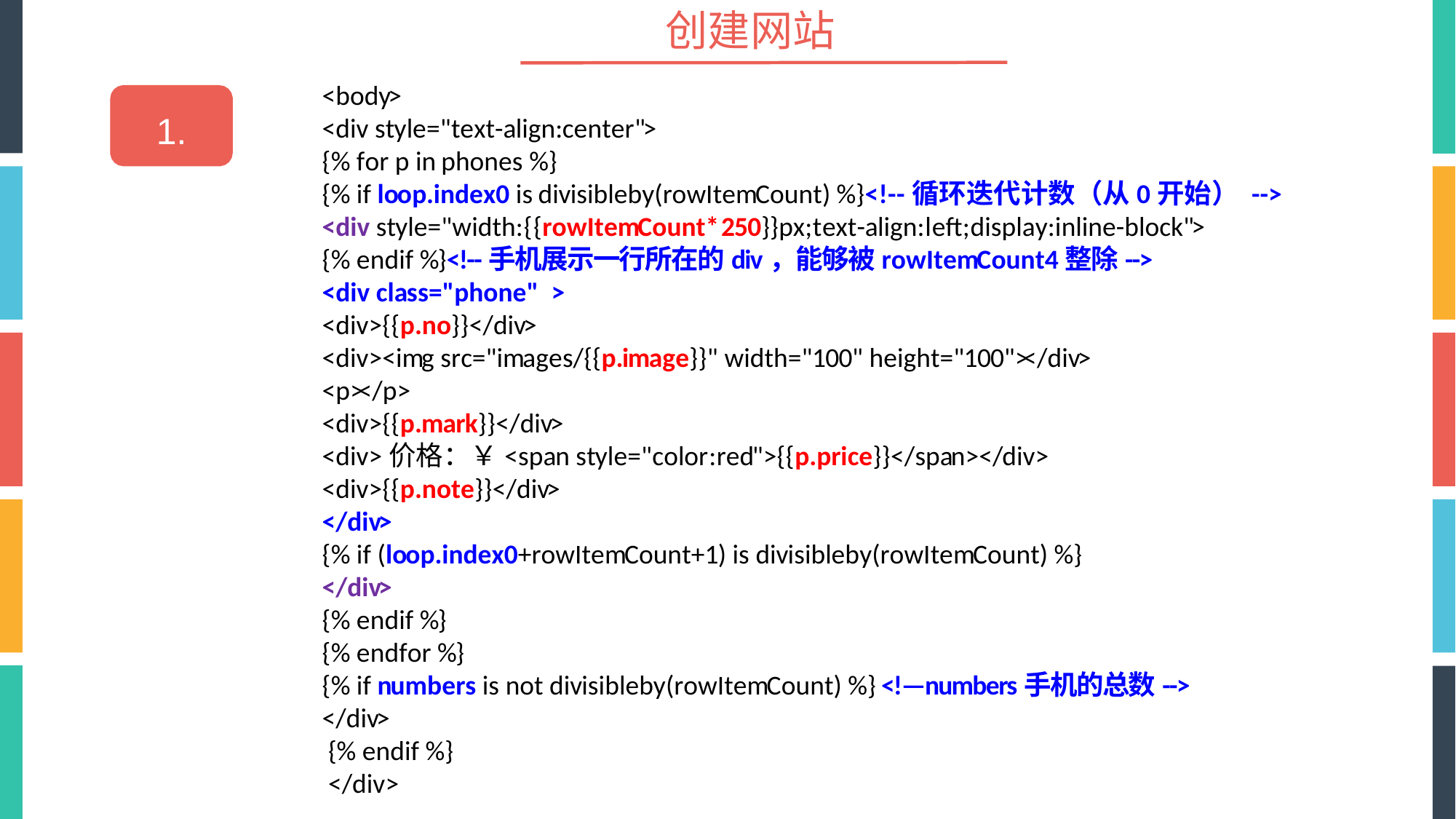

# 创建网站

<body>
<div style="text-align:center">
{% for p in phones %}
{% if loop.index0 is divisibleby(rowItemCount) %}<!--循环迭代计数（从0开始） -->
<div style="width:{{rowItemCount*250}}px;text-align:left;display:inline-block">
{% endif %}<!--手机展示一行所在的div，能够被rowItemCount4整除-->
<div class="phone"  >
<div>{{p.no}}</div>
<div><img src="images/{{p.image}}" width="100" height="100"></div>
<p></p>
<div>{{p.mark}}</div>
<div>价格：￥<span style="color:red">{{p.price}}</span></div>
<div>{{p.note}}</div>
</div>
{% if (loop.index0+rowItemCount+1) is divisibleby(rowItemCount) %}
</div>
{% endif %}
{% endfor %}
{% if numbers is not divisibleby(rowItemCount) %} <!—numbers手机的总数-->
</div>
 {% endif %}
 </div>

1.